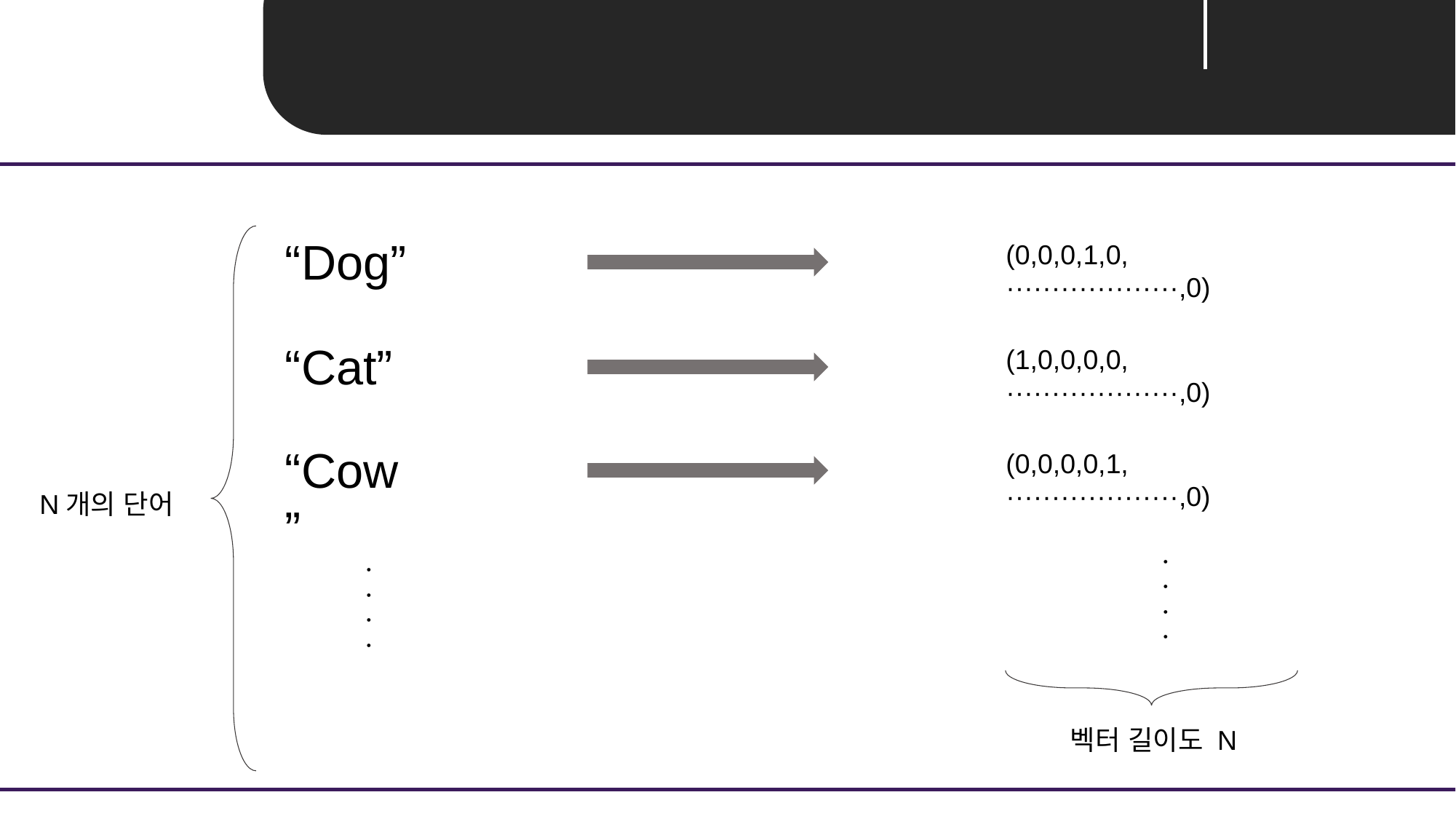

Unit  02 ㅣ  One Hot Vectors

“Dog”
(0,0,0,1,0, ···················,0)

“Cat”
(1,0,0,0,0, ···················,0)

“Cow”
(0,0,0,0,1, ···················,0)
N개의 단어
ㆍㆍㆍㆍ

ㆍㆍㆍㆍ

벡터 길이도 N